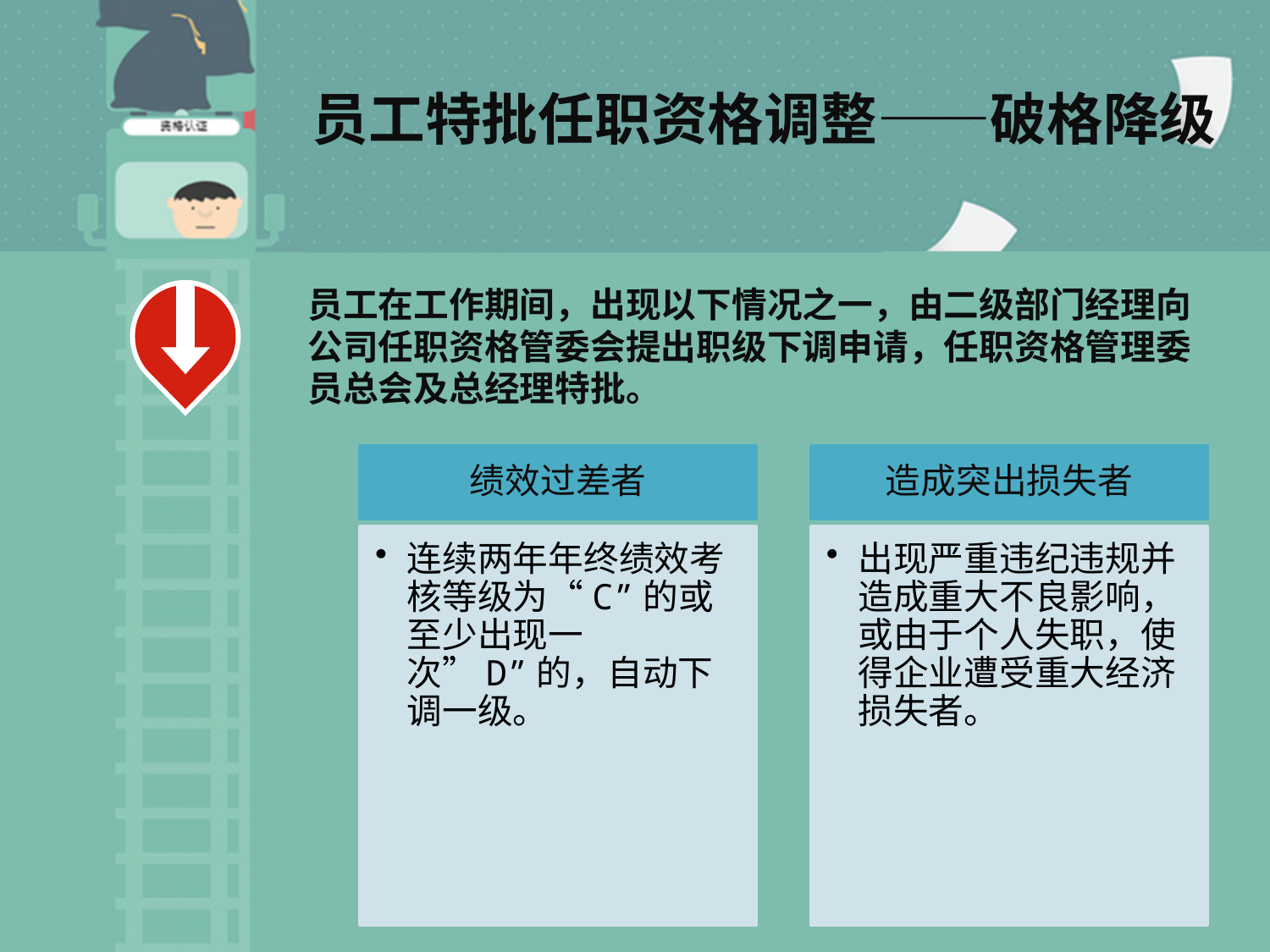

# 员工特批任职资格调整——破格降级
员工在工作期间，出现以下情况之一，由二级部门经理向公司任职资格管委会提出职级下调申请，任职资格管理委员总会及总经理特批。

绩效过差者
造成突出损失者
连续两年年终绩效考核等级为“C”的或至少出现一次”D”的，自动下调一级。
出现严重违纪违规并造成重大不良影响，或由于个人失职，使得企业遭受重大经济损失者。